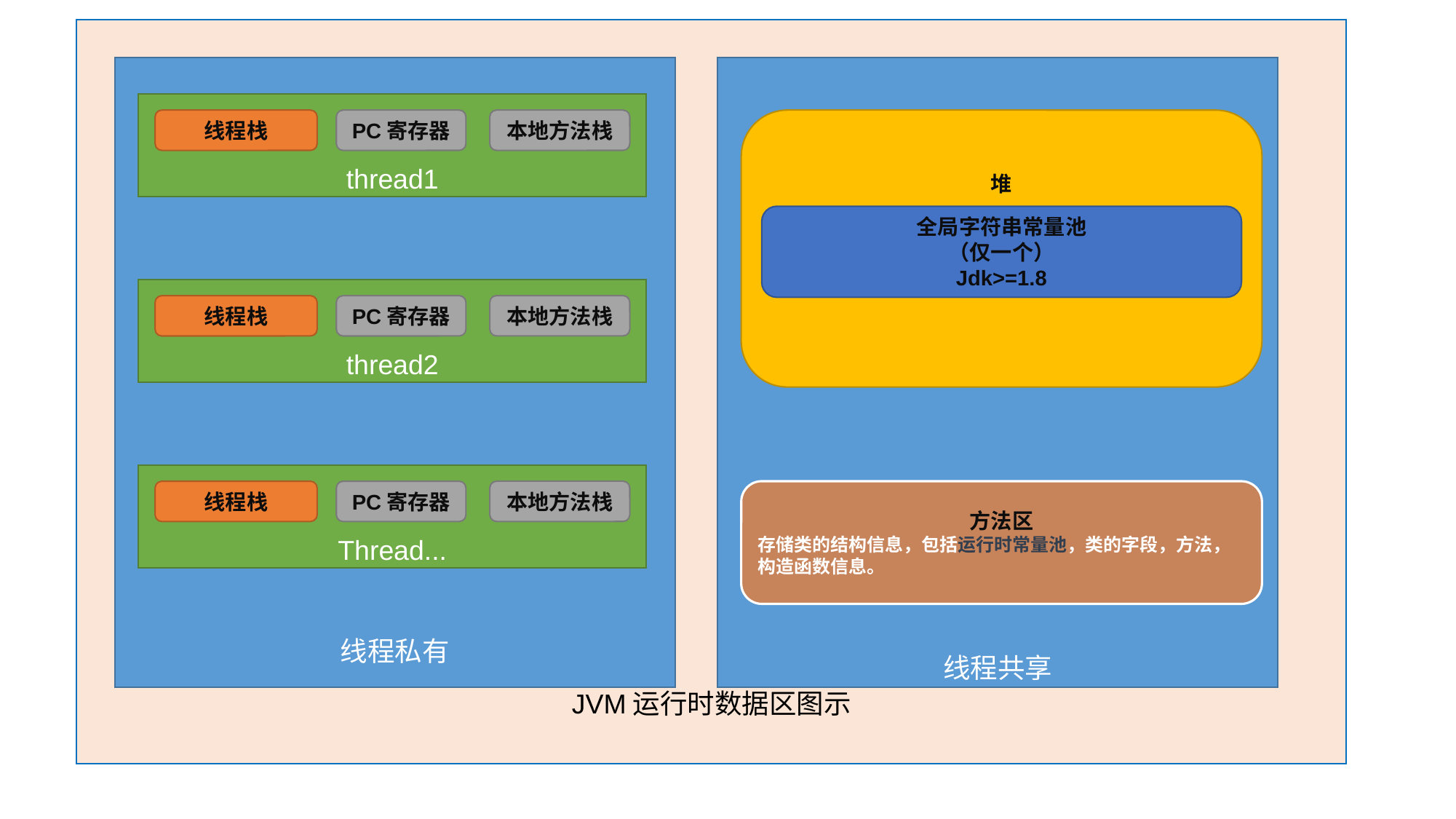

JVM运行时数据区图示

线程共享

线程私有

thread1

本地方法栈

PC寄存器
线程栈
堆

全局字符串常量池
（仅一个）
Jdk>=1.8

thread2

本地方法栈

PC寄存器
线程栈

Thread...

本地方法栈

PC寄存器
线程栈
方法区
存储类的结构信息，包括运行时常量池，类的字段，方法，构造函数信息。